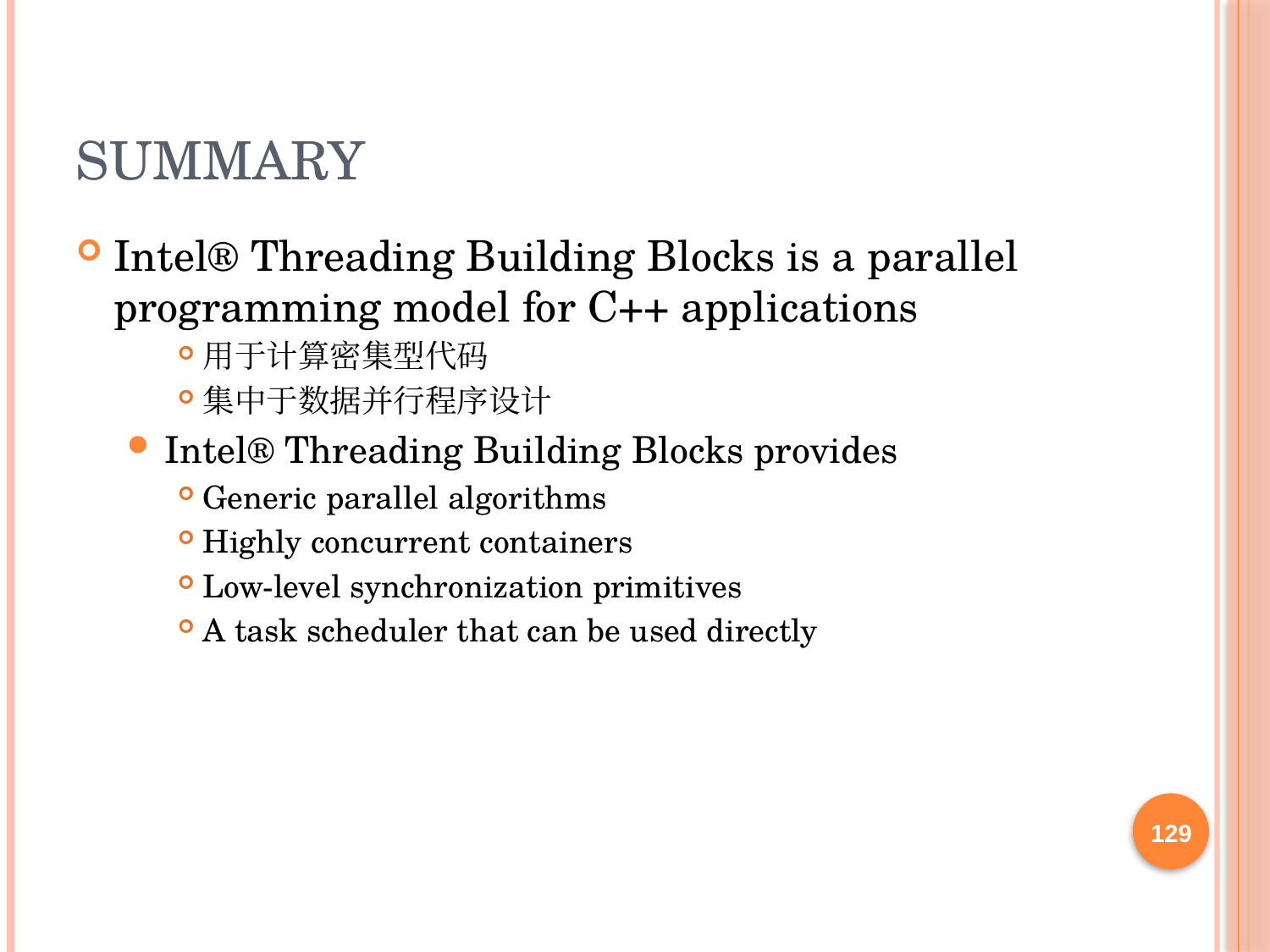

# summary
Intel® Threading Building Blocks is a parallel programming model for C++ applications
用于计算密集型代码
集中于数据并行程序设计
Intel® Threading Building Blocks provides
Generic parallel algorithms
Highly concurrent containers
Low-level synchronization primitives
A task scheduler that can be used directly

129
129